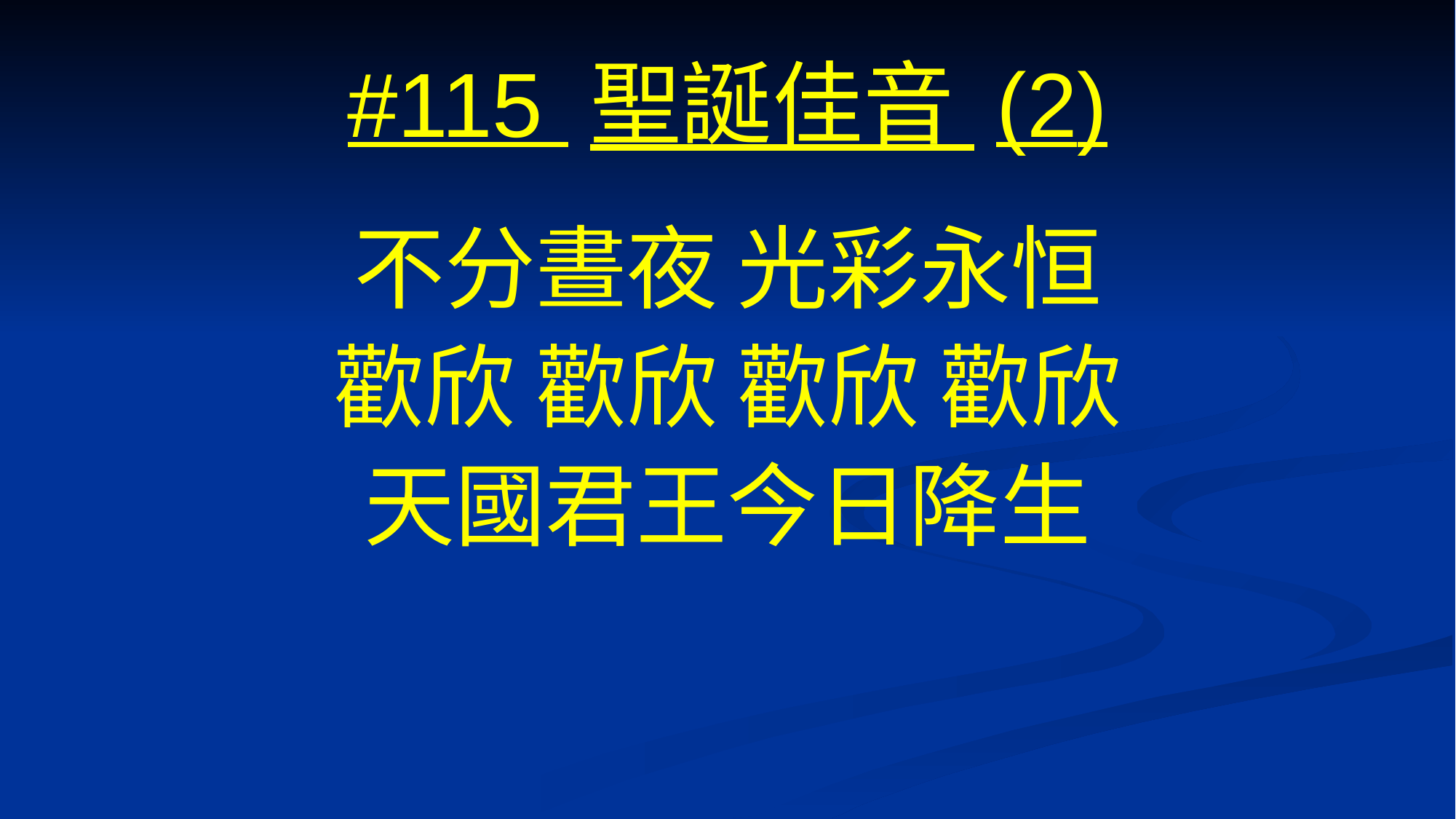

# #115 聖誕佳音 (2)
不分晝夜 光彩永恒
歡欣 歡欣 歡欣 歡欣
天國君王今日降生